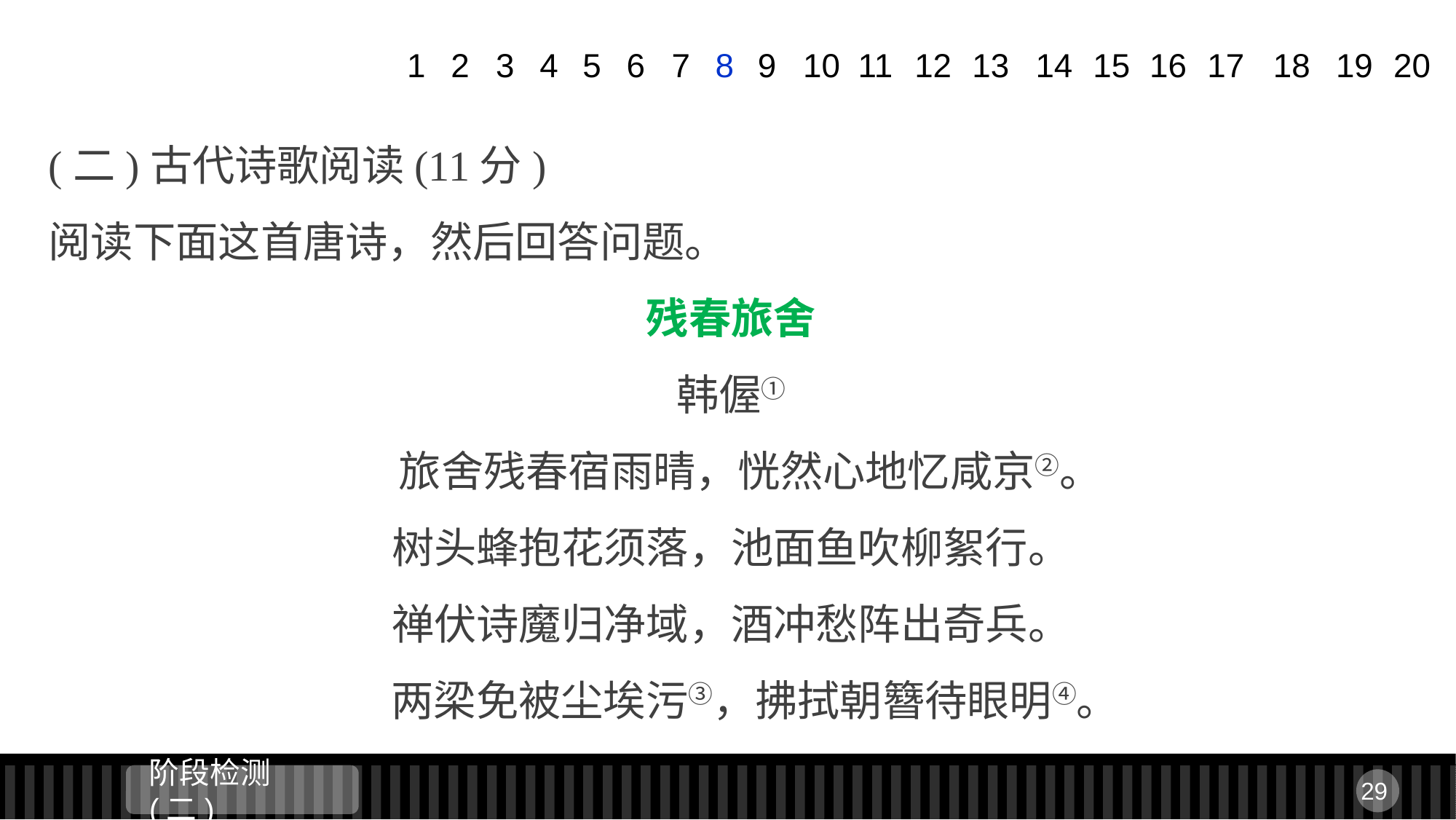

1
2
3
4
5
6
7
8
9
11
12
13
14
15
16
17
18
19
20
10
(二)古代诗歌阅读(11分)
阅读下面这首唐诗，然后回答问题。
残春旅舍
韩偓①
   旅舍残春宿雨晴，恍然心地忆咸京②。
树头蜂抱花须落，池面鱼吹柳絮行。
禅伏诗魔归净域，酒冲愁阵出奇兵。
    两梁免被尘埃污③，拂拭朝簪待眼明④。